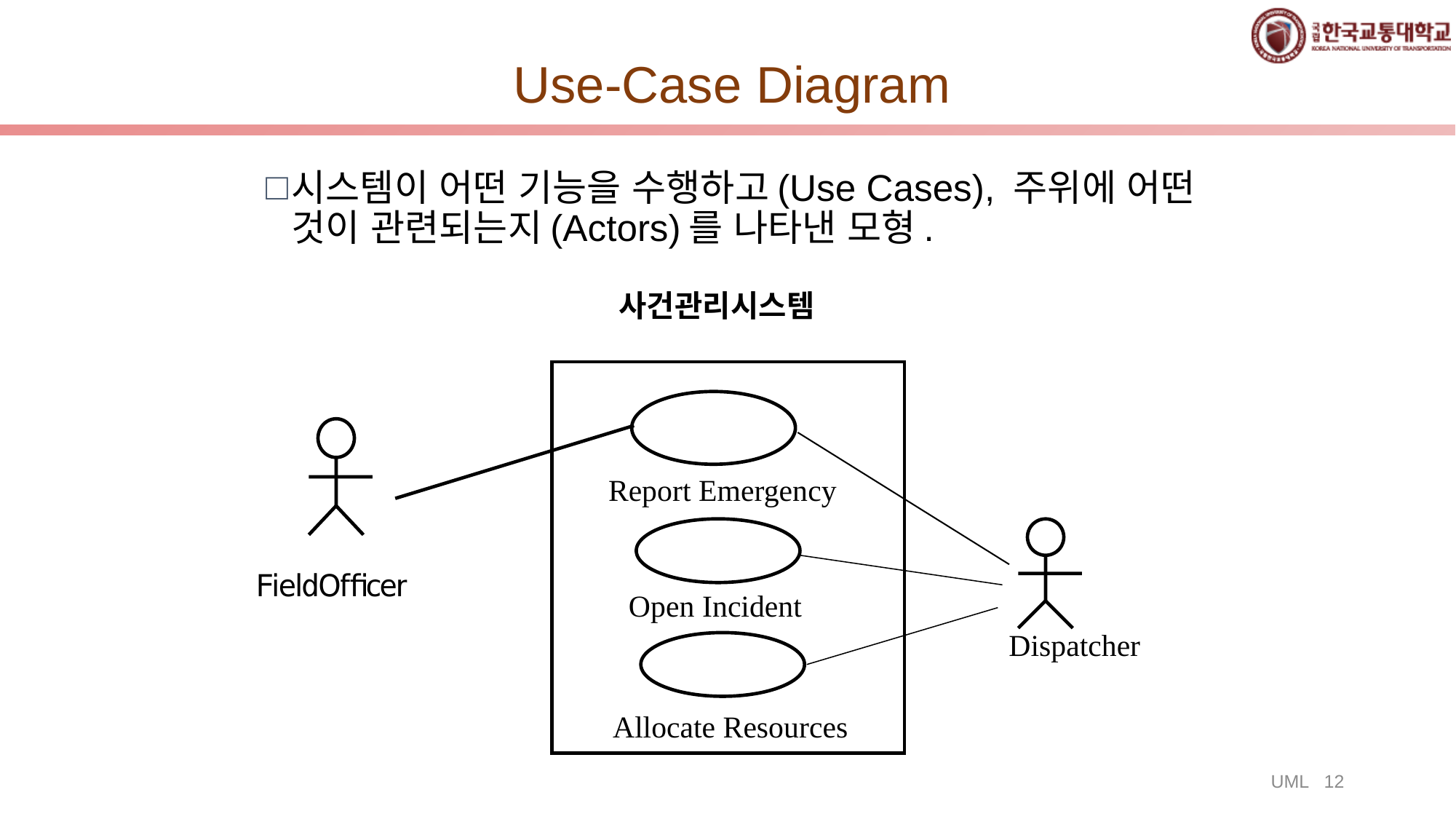

# Use-Case Diagram
시스템이 어떤 기능을 수행하고(Use Cases), 주위에 어떤 것이 관련되는지(Actors)를 나타낸 모형.

사건관리시스템

Report Emergency

FieldOfficer
Open Incident

Dispatcher

Allocate Resources
UML   12